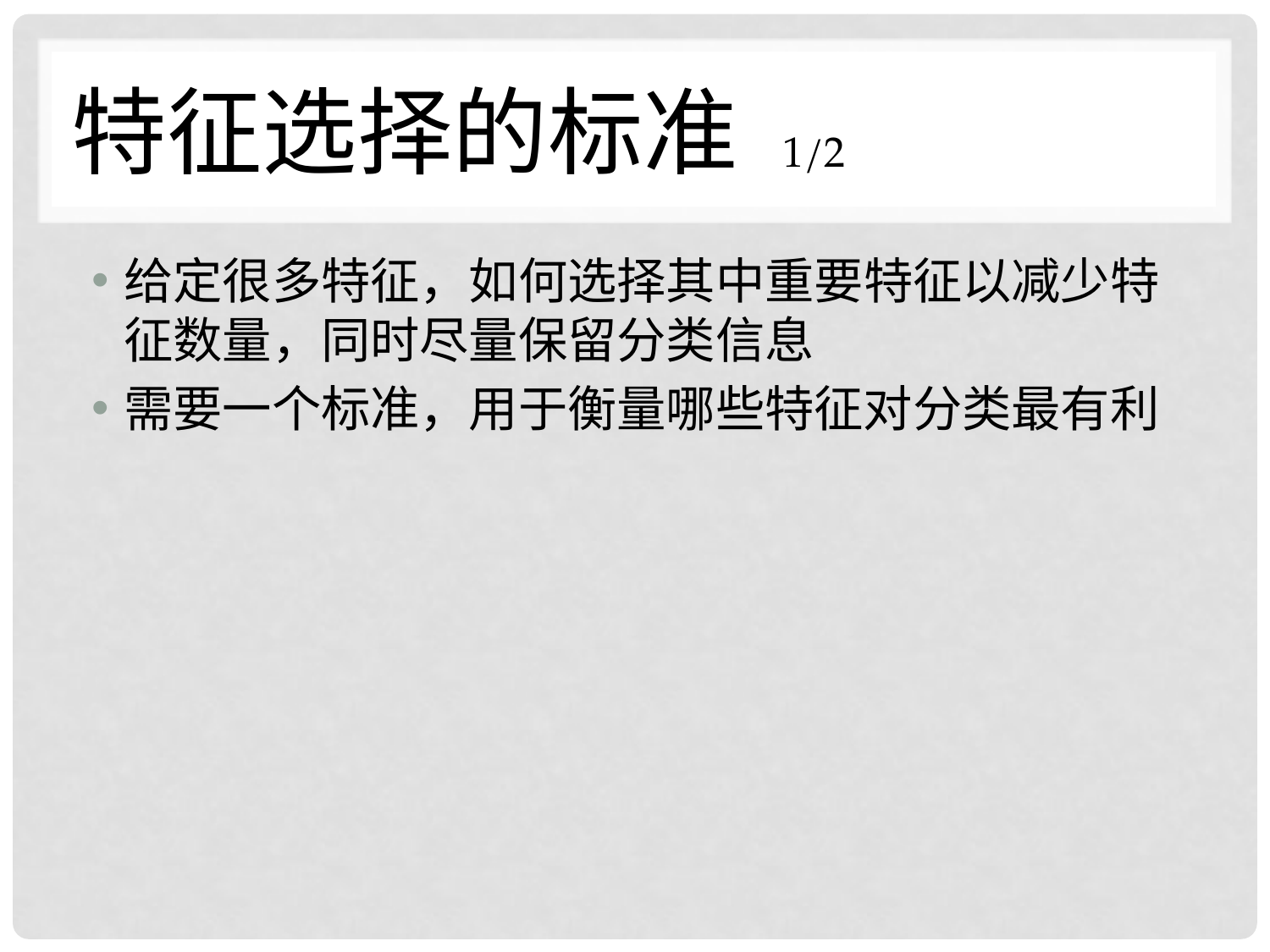

# 特征选择的标准 1/2
给定很多特征，如何选择其中重要特征以减少特征数量，同时尽量保留分类信息
需要一个标准，用于衡量哪些特征对分类最有利